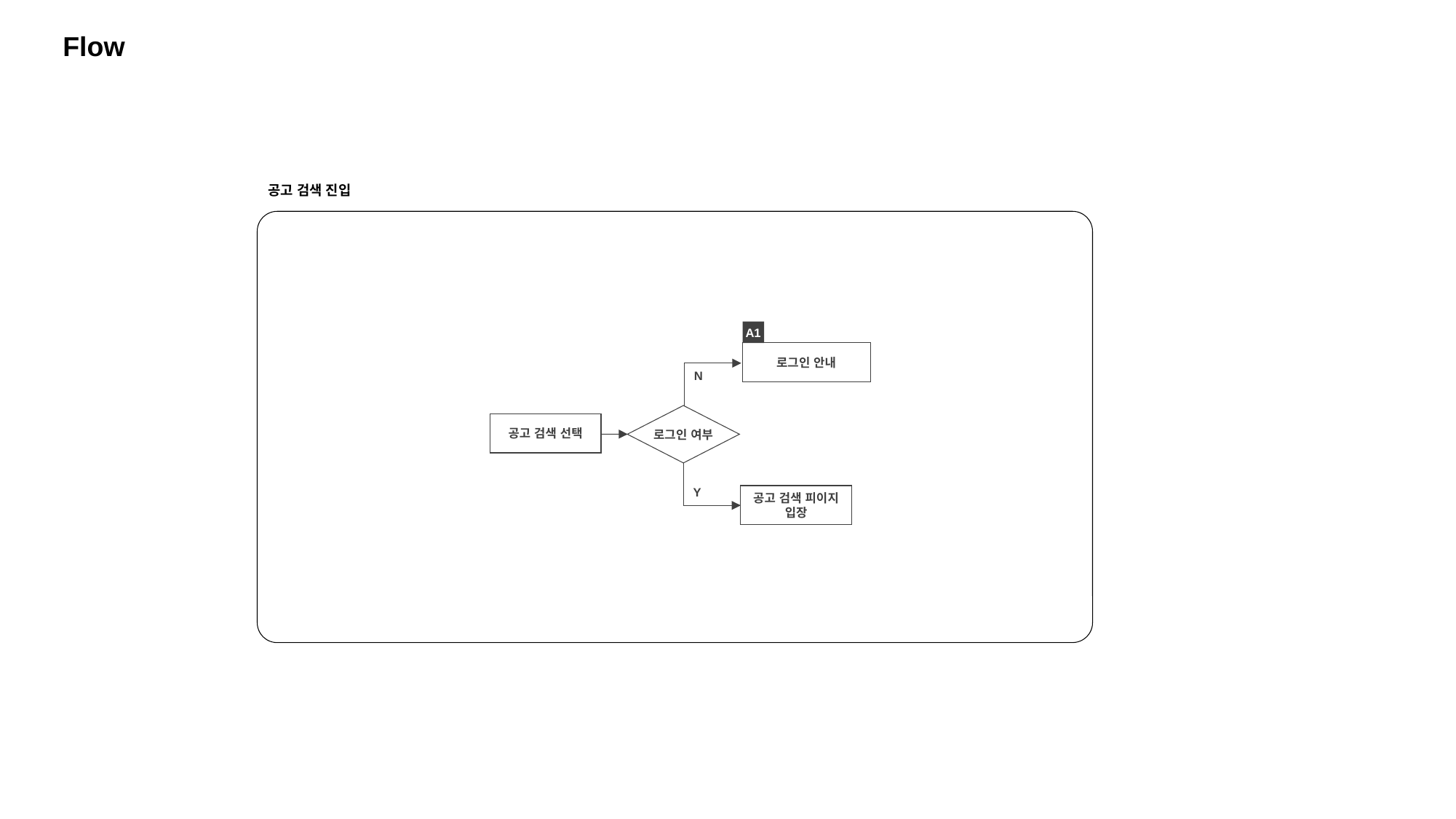

Flow
공고 검색 진입

A1
로그인 안내
N
로그인 여부
공고 검색 선택
Y
공고 검색 피이지
입장